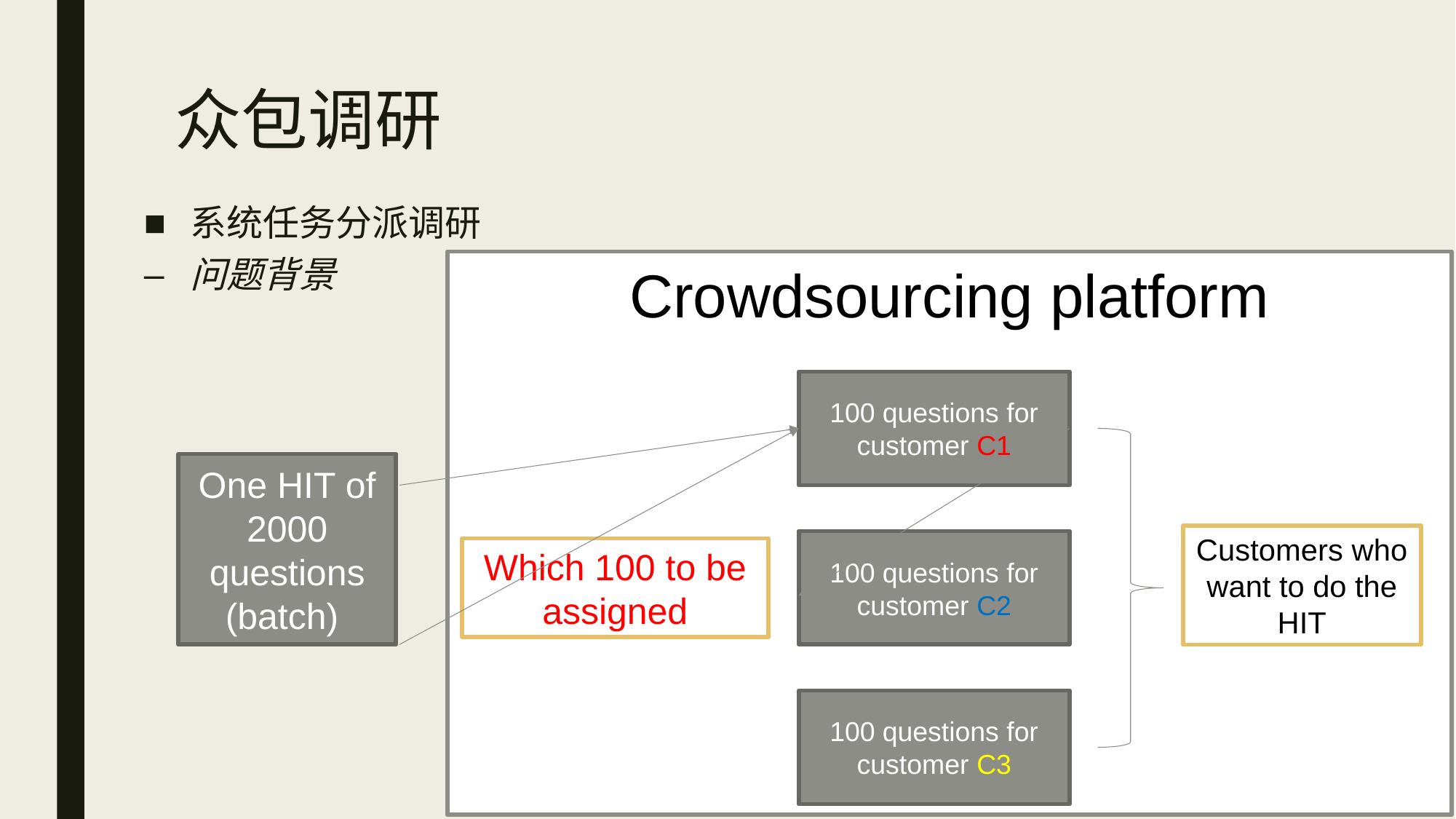

# 众包调研
系统任务分派调研
问题背景
Crowdsourcing platform
100 questions for customer C1

One HIT of 2000 questions (batch)
Customers who want to do the HIT
100 questions for customer C2
Which 100 to be assigned
100 questions for customer C3